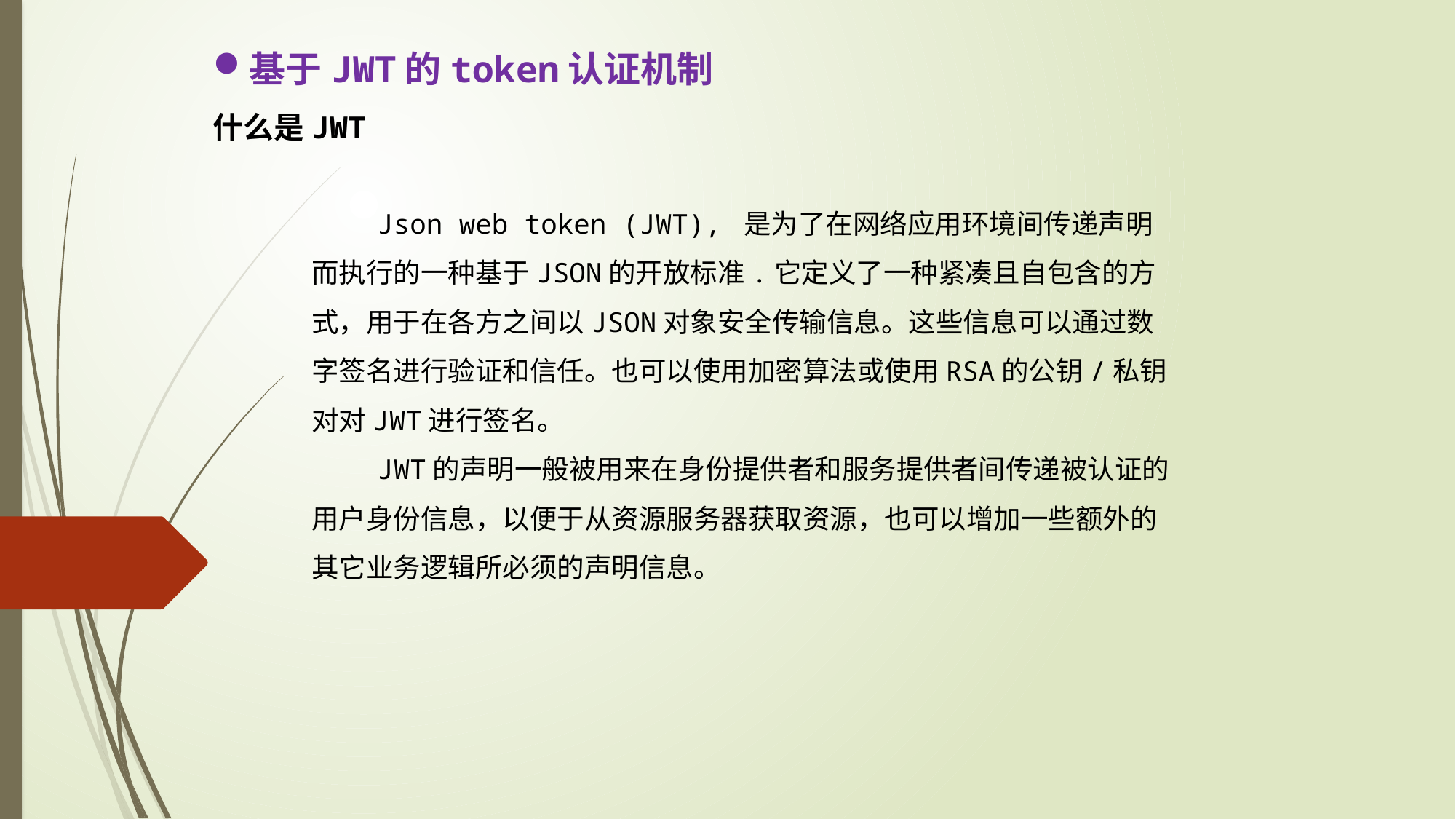

基于JWT的token认证机制
什么是JWT

    Json web token (JWT), 是为了在网络应用环境间传递声明而执行的一种基于JSON的开放标准.它定义了一种紧凑且自包含的方式，用于在各方之间以JSON对象安全传输信息。这些信息可以通过数字签名进行验证和信任。也可以使用加密算法或使用RSA的公钥/私钥对对JWT进行签名。
    JWT的声明一般被用来在身份提供者和服务提供者间传递被认证的用户身份信息，以便于从资源服务器获取资源，也可以增加一些额外的其它业务逻辑所必须的声明信息。